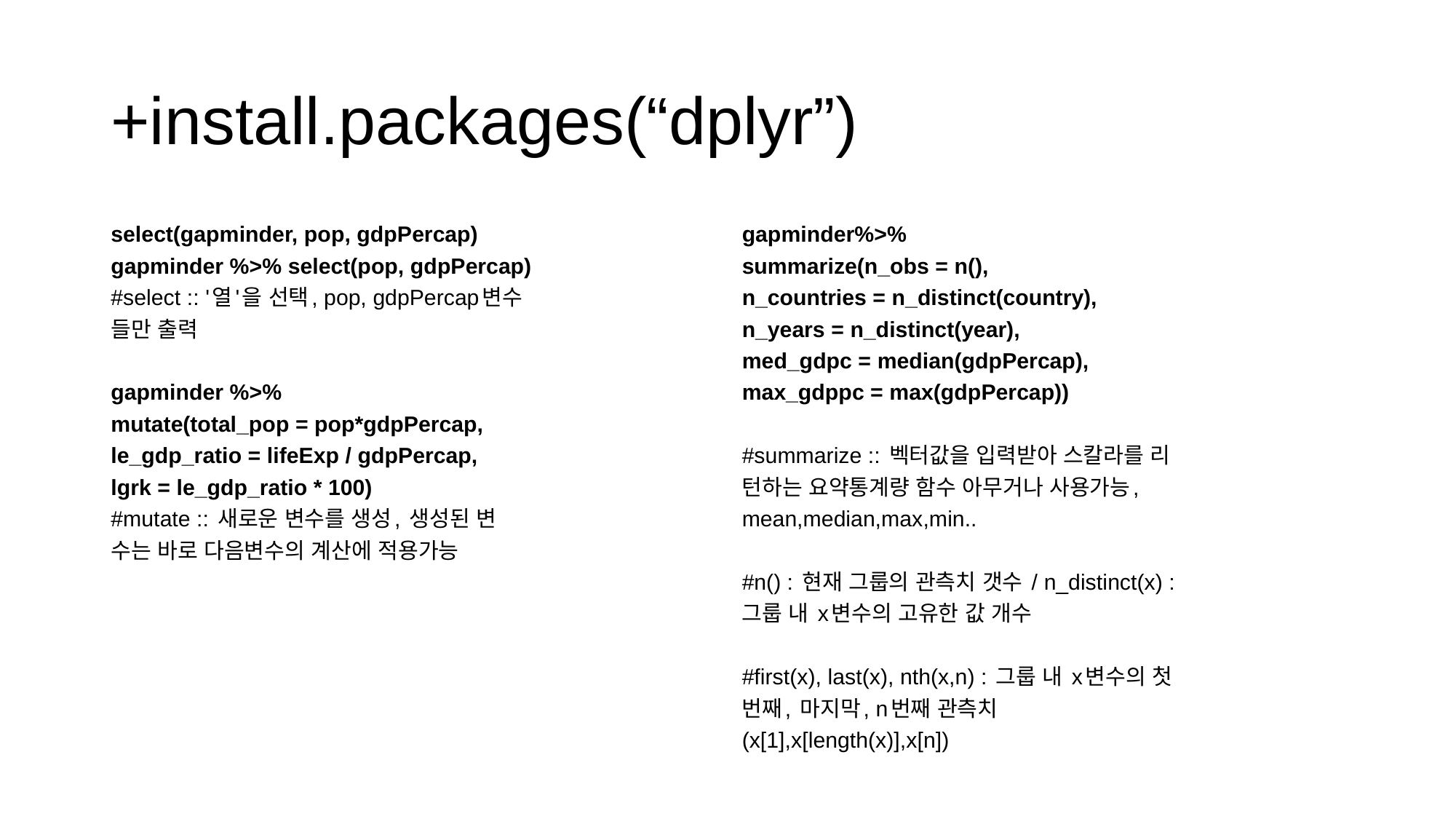

# +install.packages(“dplyr”)
select(gapminder, pop, gdpPercap)
gapminder %>% select(pop, gdpPercap)
#select :: '열'을 선택, pop, gdpPercap변수
들만 출력

gapminder %>%
mutate(total_pop = pop*gdpPercap,
le_gdp_ratio = lifeExp / gdpPercap,
lgrk = le_gdp_ratio * 100)
#mutate :: 새로운 변수를 생성, 생성된 변
수는 바로 다음변수의 계산에 적용가능

gapminder%>%
summarize(n_obs = n(),
n_countries = n_distinct(country),
n_years = n_distinct(year),
med_gdpc = median(gdpPercap),
max_gdppc = max(gdpPercap))

#summarize :: 벡터값을 입력받아 스칼라를 리
턴하는 요약통계량 함수 아무거나 사용가능,
mean,median,max,min..

#n() : 현재 그룹의 관측치 갯수 / n_distinct(x) :
그룹 내 x변수의 고유한 값 개수

#first(x), last(x), nth(x,n) : 그룹 내 x변수의 첫
번째, 마지막, n번째 관측치
(x[1],x[length(x)],x[n])